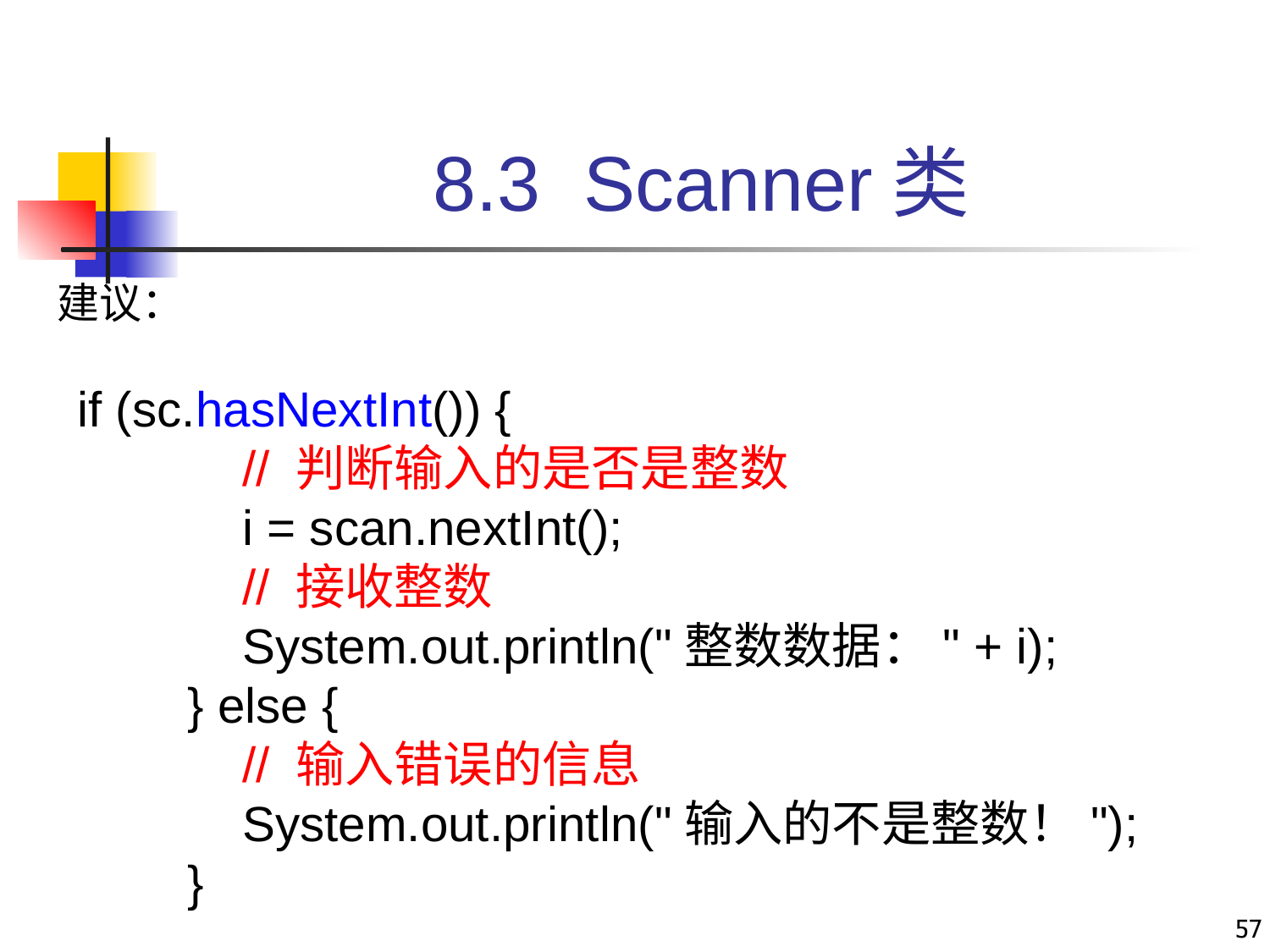

# 8.3  Scanner类
建议：
if (sc.hasNextInt()) {
            // 判断输入的是否是整数
            i = scan.nextInt();
            // 接收整数
            System.out.println("整数数据：" + i);
        } else {
            // 输入错误的信息
            System.out.println("输入的不是整数！");
        }
57